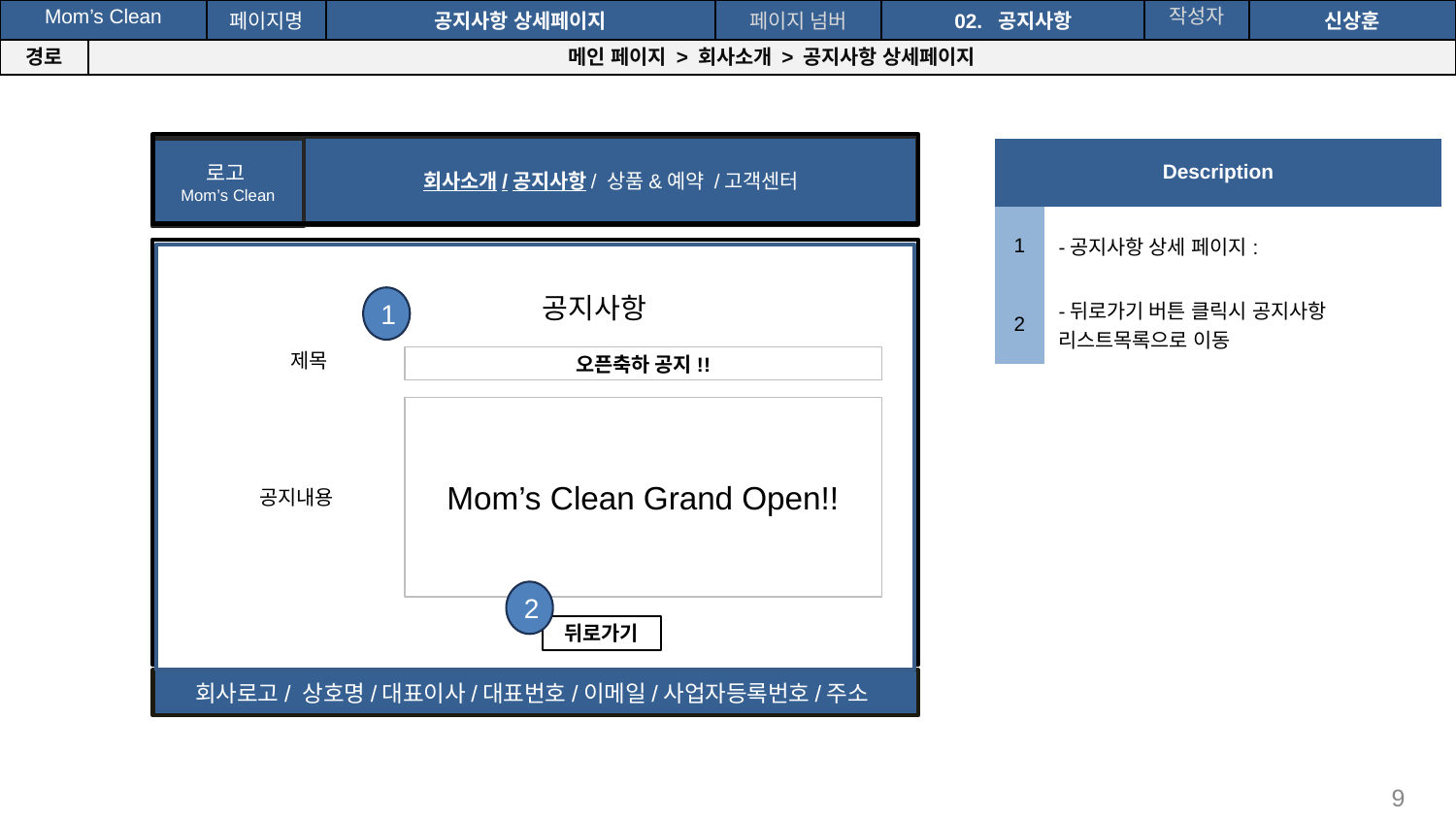

공간(오피스) 대여 시스템
| Mom’s Clean |  | 페이지명 | 공지사항 상세페이지 | 페이지 넘버 | 02. 공지사항 | 작성자 | 신상훈 |
| --- | --- | --- | --- | --- | --- | --- | --- |
| 경로 | 메인 페이지 > 회사소개 > 공지사항 상세페이지 |  |  |  |  |  |  |

회사소개/공지사항/ 상품&예약 /고객센터
로고
Mom’s Clean
회사로고/ 상호명/대표이사/대표번호/이메일/사업자등록번호/주소
| Description |  |
| --- | --- |
| 1 | -공지사항 상세 페이지: |
| 2 | -뒤로가기 버튼 클릭시 공지사항 리스트목록으로 이동 |

공지사항
1
 제목
오픈축하 공지!!
Mom’s Clean Grand Open!!
공지내용
2
뒤로가기
9